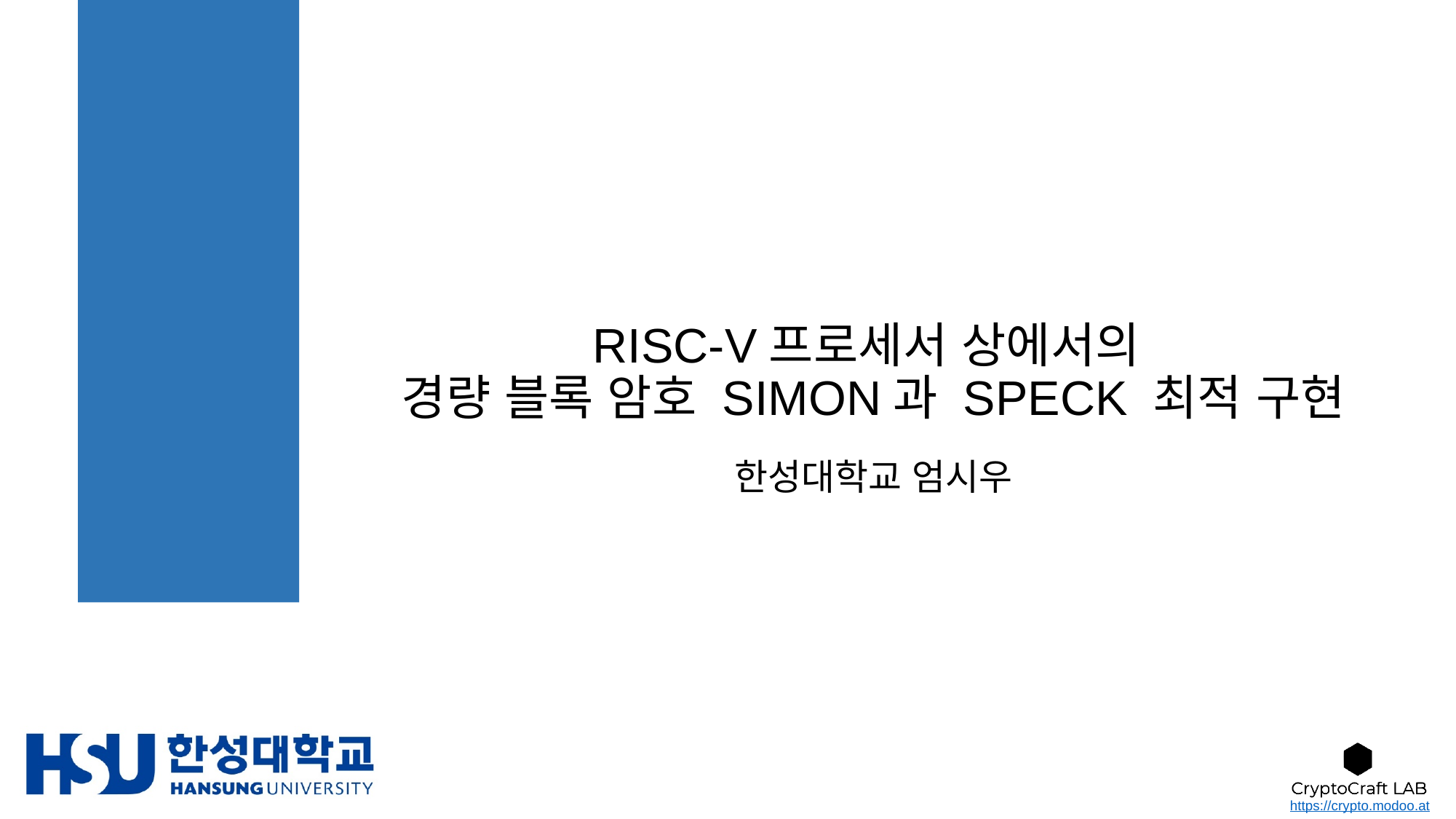

# RISC-V프로세서 상에서의 경량 블록 암호 SIMON과 SPECK 최적 구현
한성대학교 엄시우